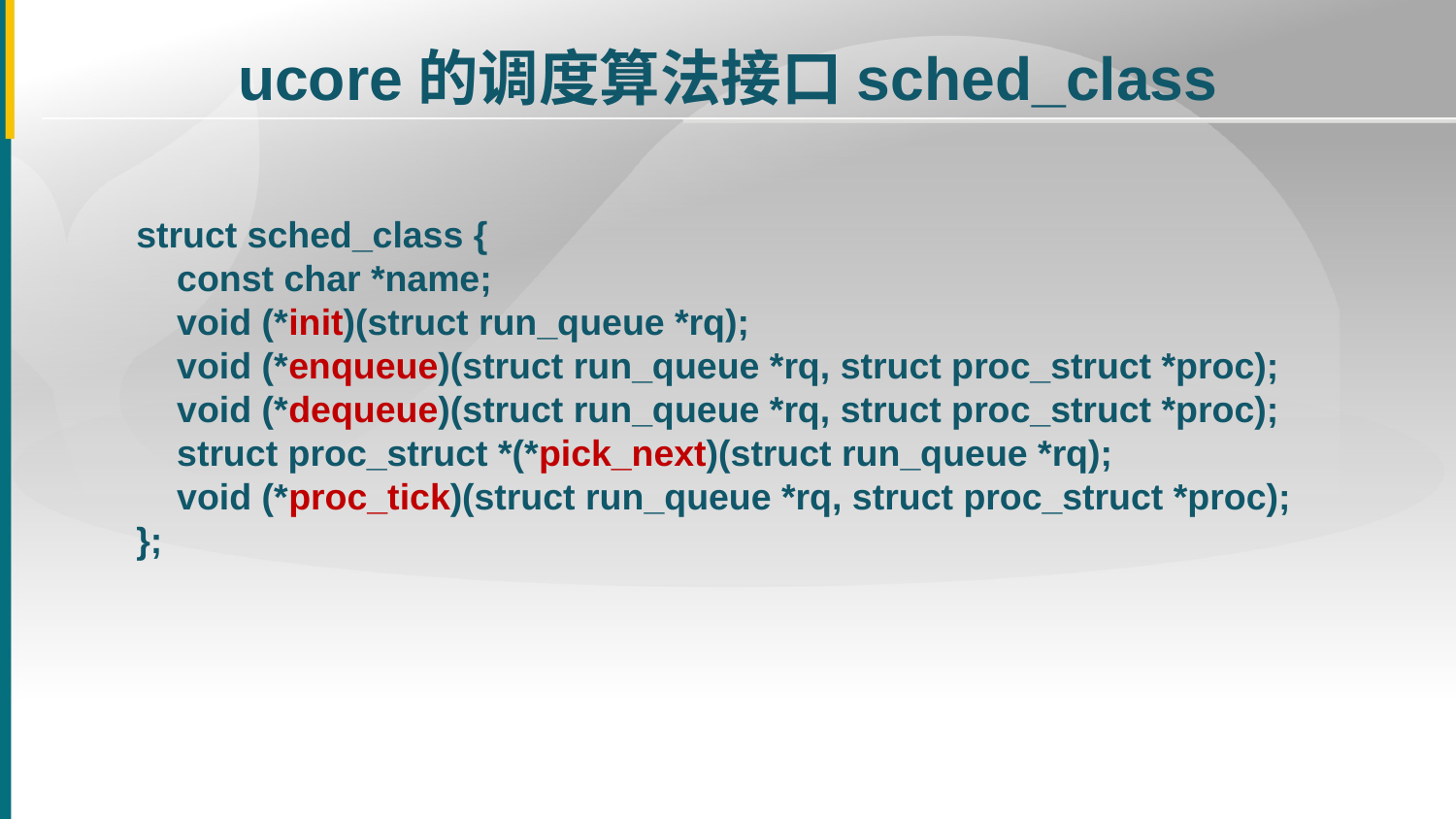

ucore的调度算法接口sched_class
struct sched_class {
    const char *name;
    void (*init)(struct run_queue *rq);
    void (*enqueue)(struct run_queue *rq, struct proc_struct *proc);
    void (*dequeue)(struct run_queue *rq, struct proc_struct *proc);
    struct proc_struct *(*pick_next)(struct run_queue *rq);
    void (*proc_tick)(struct run_queue *rq, struct proc_struct *proc);
};